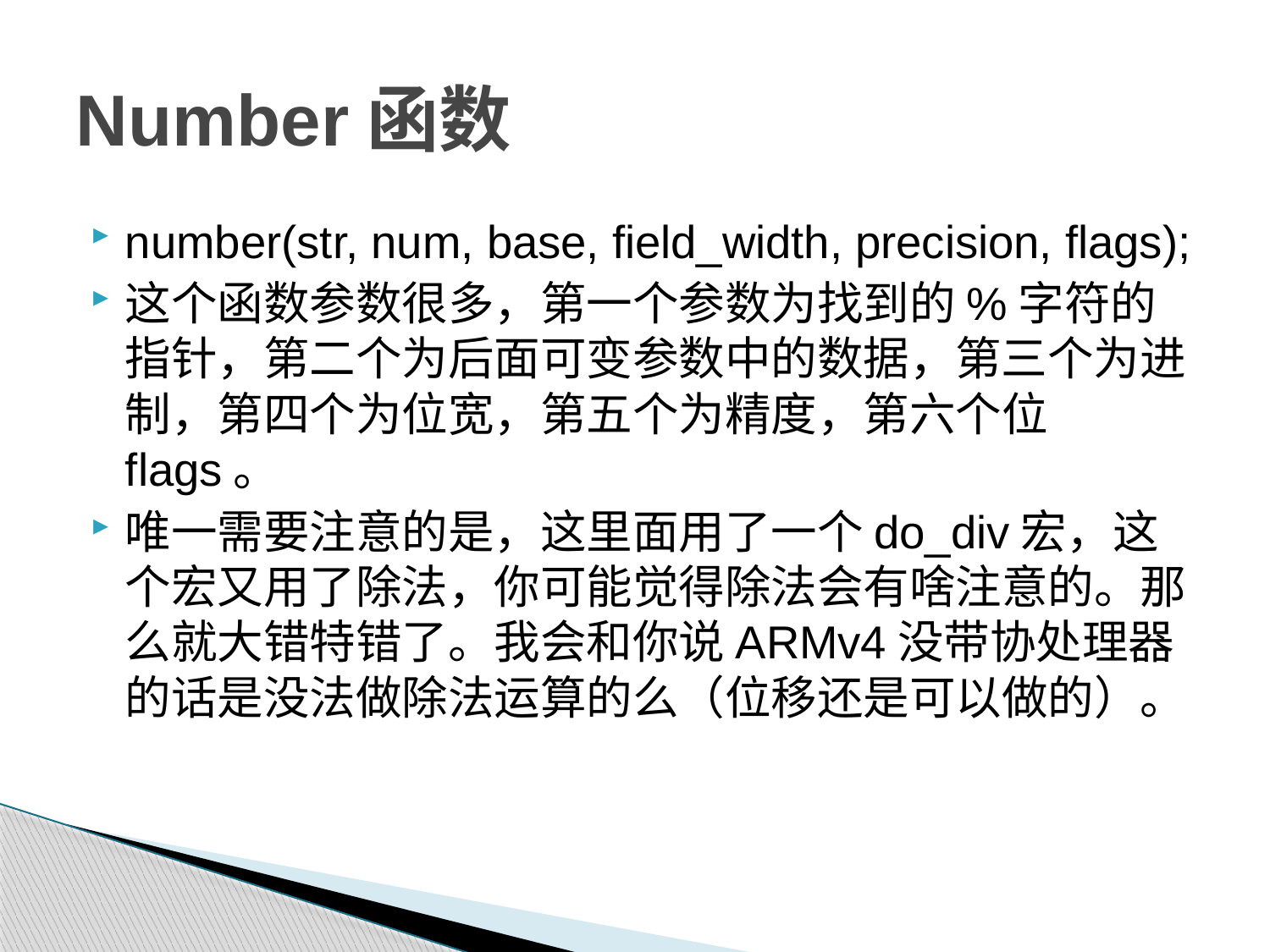

# Number函数
number(str, num, base, field_width, precision, flags);
这个函数参数很多，第一个参数为找到的%字符的指针，第二个为后面可变参数中的数据，第三个为进制，第四个为位宽，第五个为精度，第六个位flags。
唯一需要注意的是，这里面用了一个do_div宏，这个宏又用了除法，你可能觉得除法会有啥注意的。那么就大错特错了。我会和你说ARMv4没带协处理器的话是没法做除法运算的么（位移还是可以做的）。